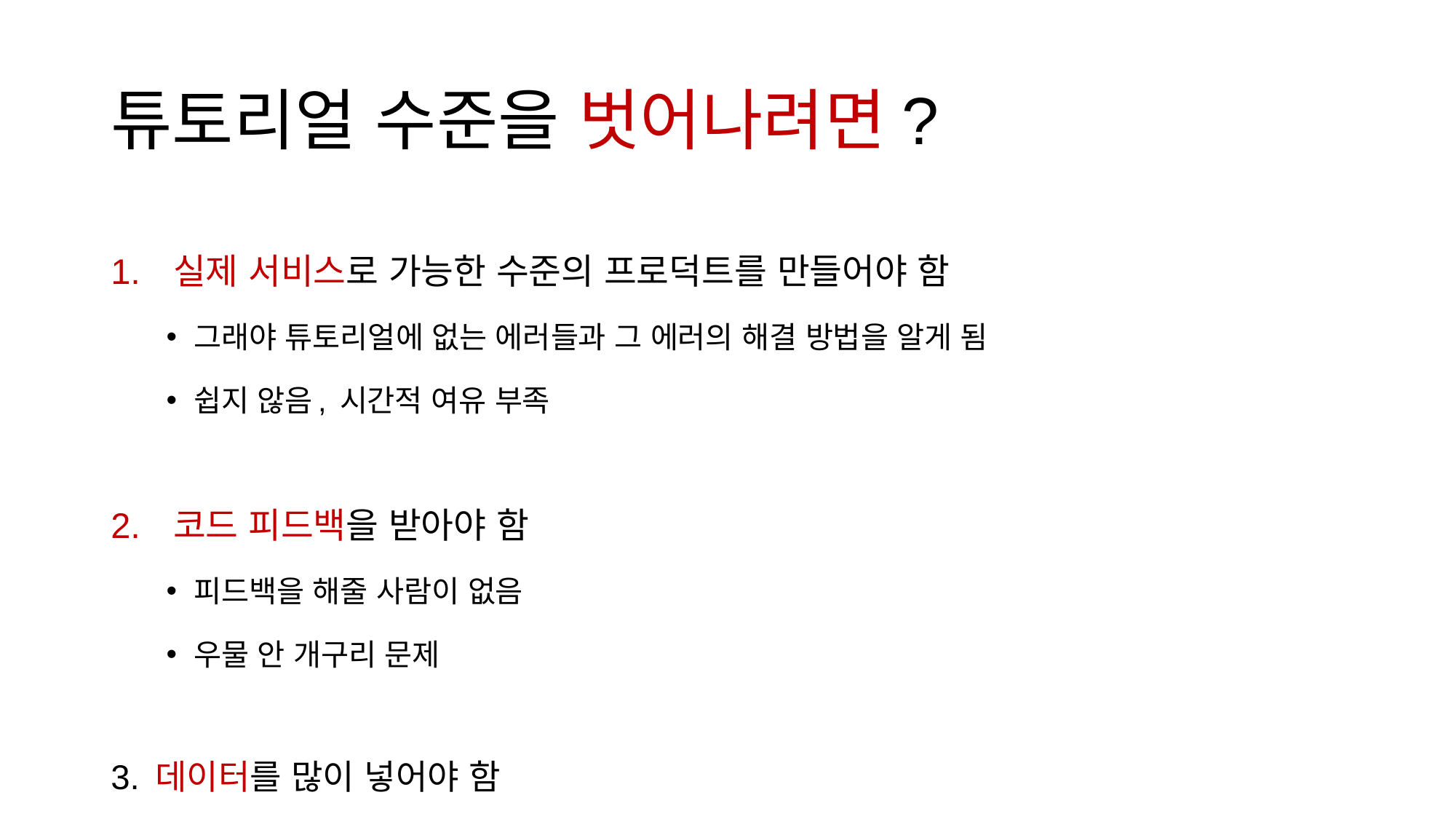

# 튜토리얼 수준을 벗어나려면?
실제 서비스로 가능한 수준의 프로덕트를 만들어야 함
그래야 튜토리얼에 없는 에러들과 그 에러의 해결 방법을 알게 됨
쉽지 않음, 시간적 여유 부족

코드 피드백을 받아야 함
피드백을 해줄 사람이 없음
우물 안 개구리 문제

3. 데이터를 많이 넣어야 함